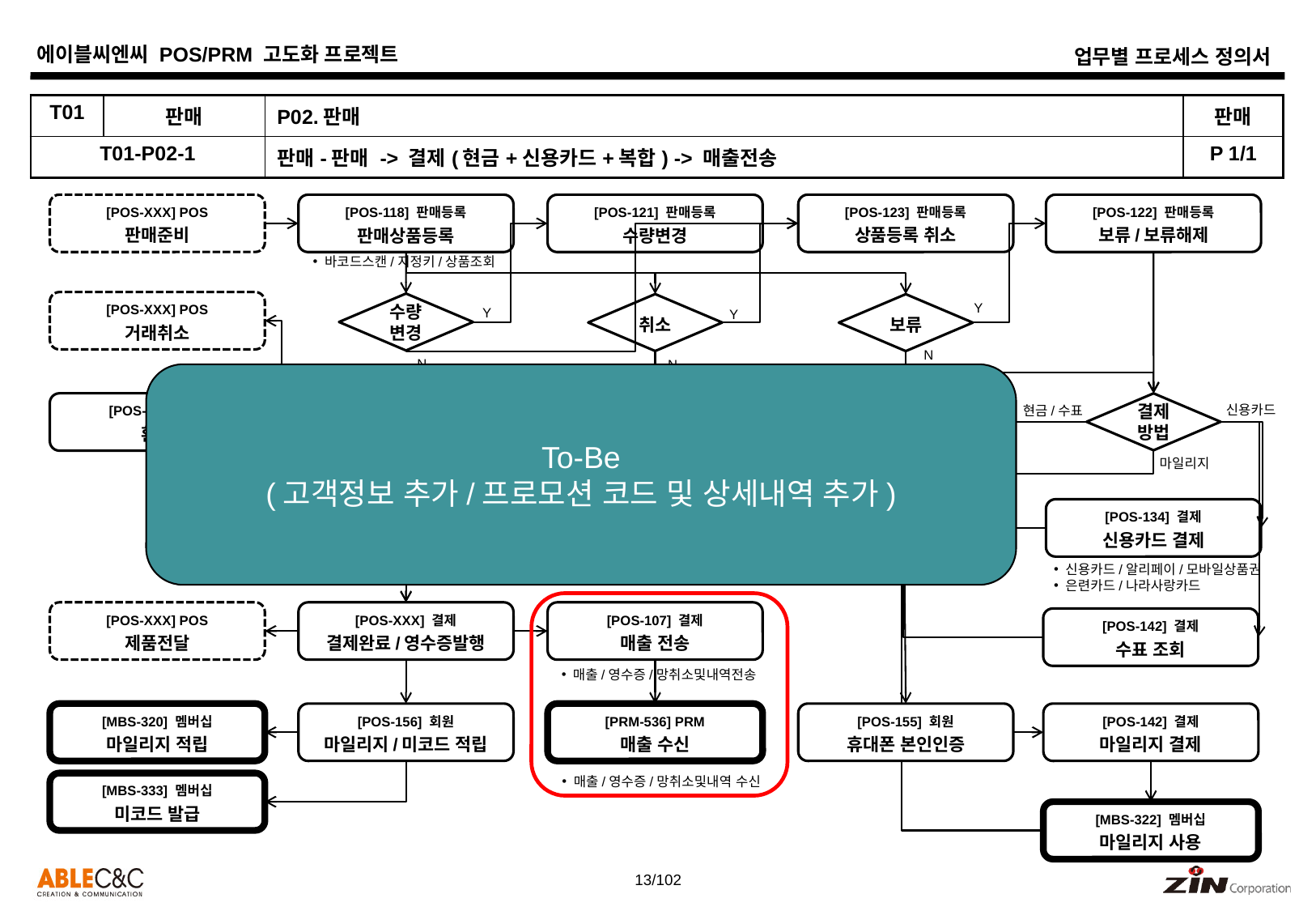

| T01 | 판매 | P02.판매 | 판매 |
| --- | --- | --- | --- |
| T01-P02-1 |  | 판매-판매 -> 결제(현금+신용카드+복합) -> 매출전송 | P 1/1 |
[POS-XXX] POS
판매준비
[POS-123] 판매등록
상품등록 취소
[POS-122] 판매등록
보류/보류해제
[POS-118] 판매등록
판매상품등록
[POS-121] 판매등록
수량변경
바코드스캔/지정키/상품조회
[POS-XXX] POS
거래취소
Y
수량
변경
취소
보류
Y
Y
N
N
N
To-Be
(고객정보 추가/프로모션 코드 및 상세내역 추가)
[POS-144] 결제
환전
[POS-133] 결제
현금 결제/현금 영수증
결제
방법
환전
신용카드
현금/수표
현금경우
Y
마일리지
N
회원
N
[POS-141] 결제
결제취소
[POS-134] 결제
신용카드 결제
결제
취소
Y
Y
신용카드/알리페이/모바일상품권
은련카드/나라사랑카드
N

[POS-XXX] POS
제품전달
[POS-XXX] 결제
결제완료/영수증발행
[POS-107] 결제
매출 전송
[POS-142] 결제
수표 조회
매출/영수증/망취소및내역전송
[MBS-320] 멤버십
마일리지 적립
[POS-156] 회원
마일리지/미코드 적립
[PRM-536] PRM
매출 수신
[POS-155] 회원
휴대폰 본인인증
[POS-142] 결제
마일리지 결제
매출/영수증/망취소및내역 수신
[MBS-333] 멤버십
미코드 발급
[MBS-322] 멤버십
마일리지 사용